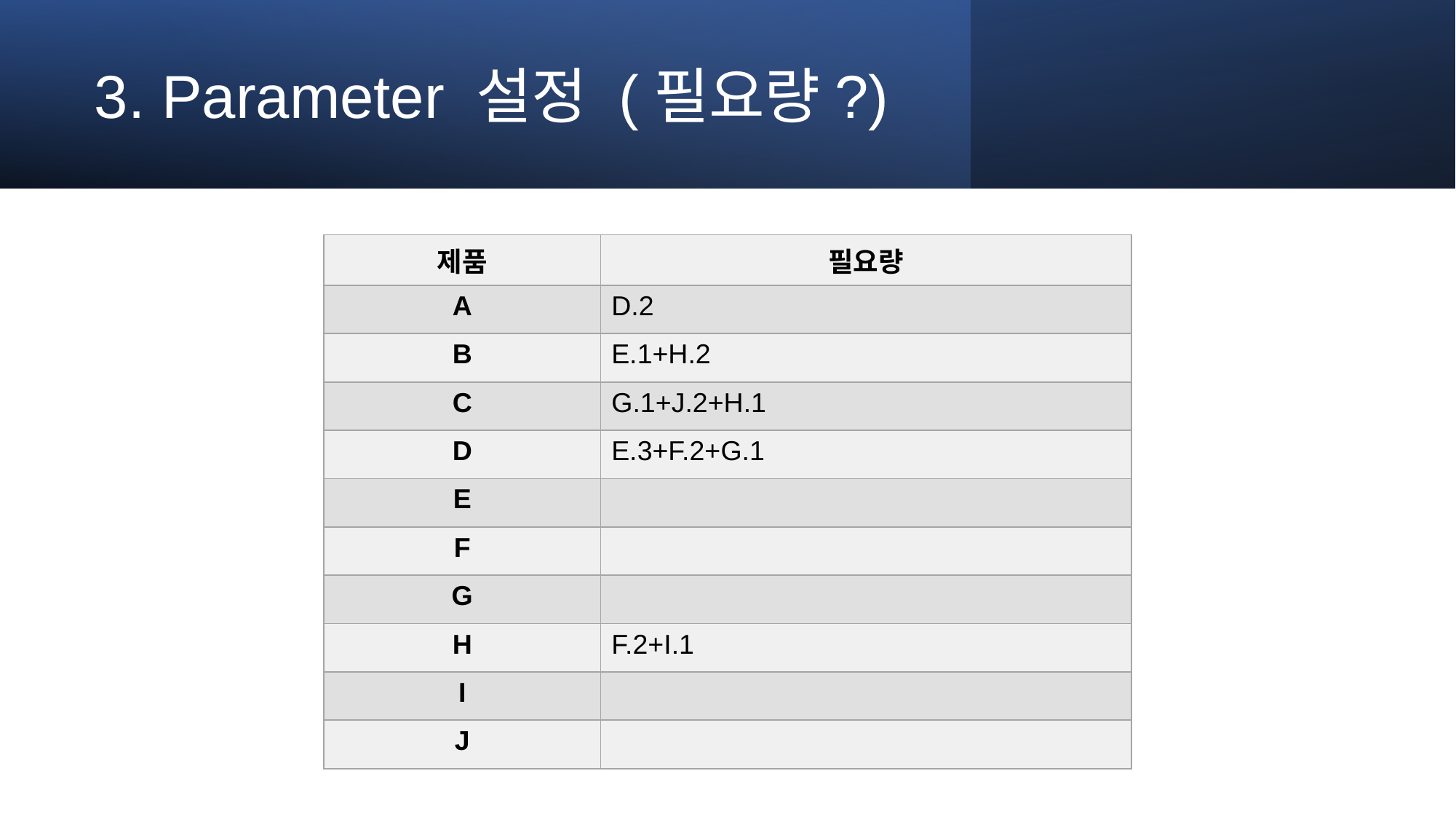

# 3. Parameter 설정 (필요량?)
| 제품 | 필요량 |
| --- | --- |
| A | D.2 |
| B | E.1+H.2 |
| C | G.1+J.2+H.1 |
| D | E.3+F.2+G.1 |
| E |  |
| F |  |
| G |  |
| H | F.2+I.1 |
| I |  |
| J |  |